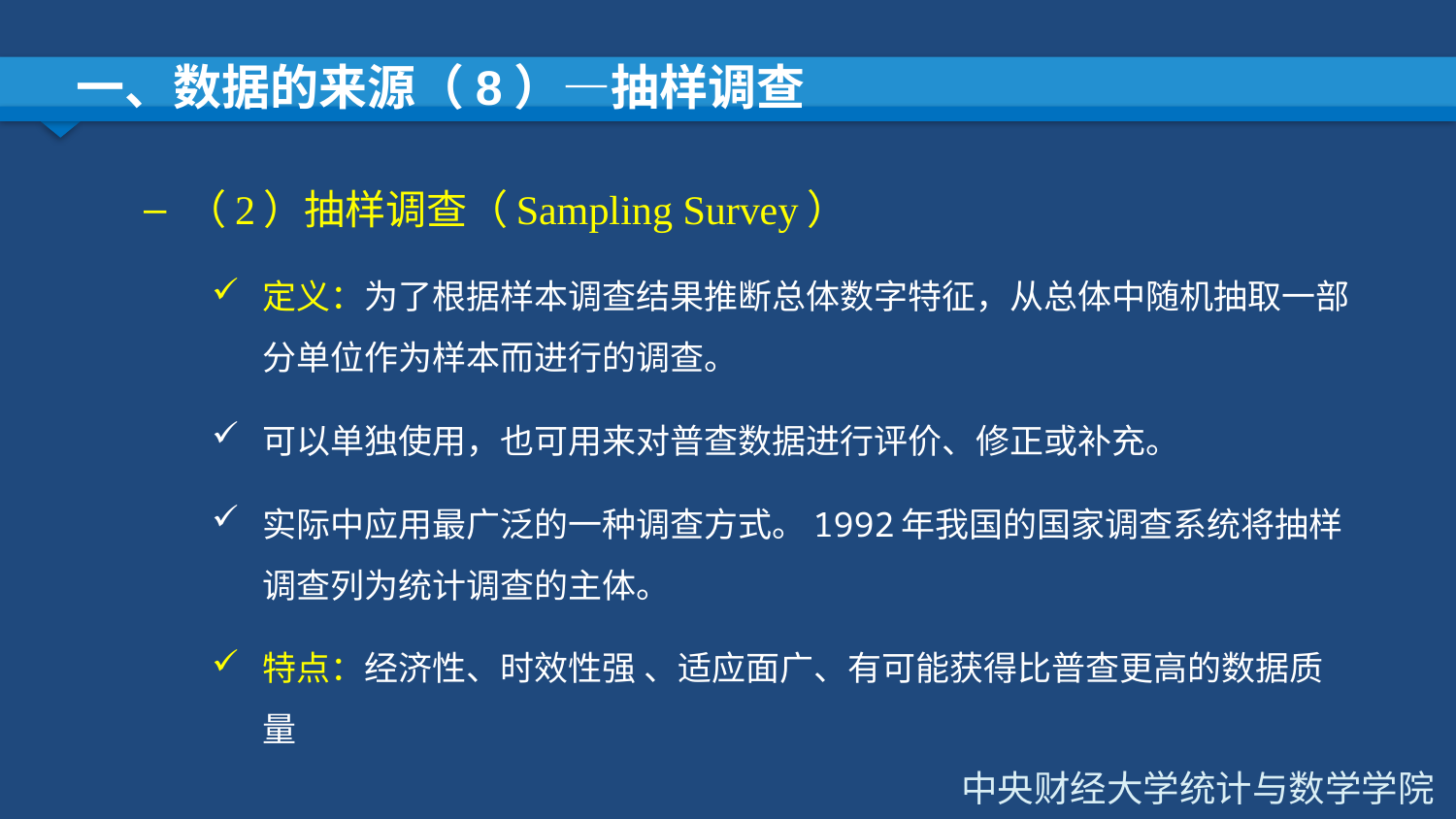

# 一、数据的来源（8）—抽样调查
（2）抽样调查（Sampling Survey）
定义：为了根据样本调查结果推断总体数字特征，从总体中随机抽取一部分单位作为样本而进行的调查。
可以单独使用，也可用来对普查数据进行评价、修正或补充。
实际中应用最广泛的一种调查方式。1992年我国的国家调查系统将抽样调查列为统计调查的主体。
特点：经济性、时效性强 、适应面广、有可能获得比普查更高的数据质量